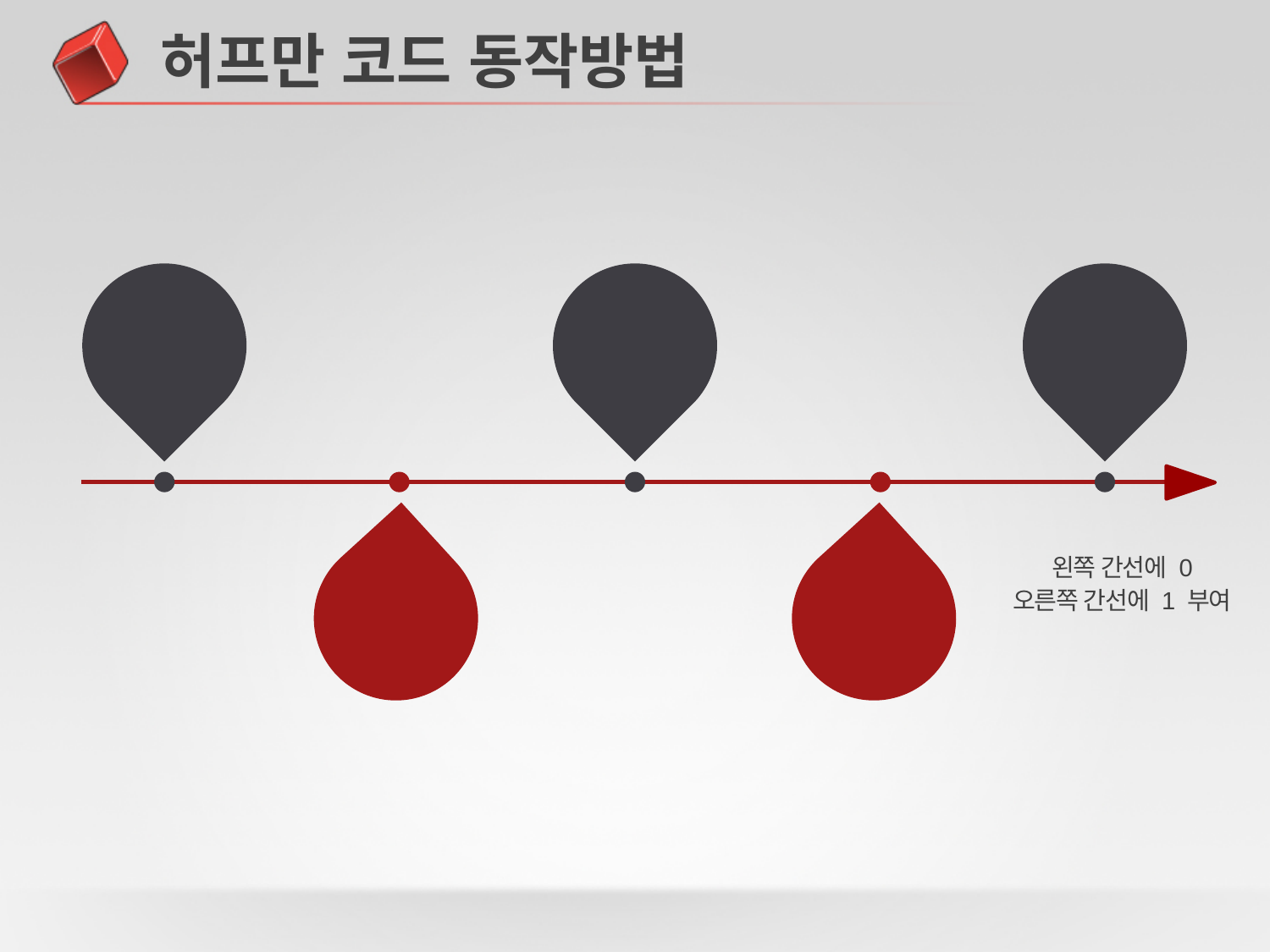

# 허프만 코드 동작방법
1-1

빈도수 검출
허프만 트리 생성
정렬 후 출력

왼쪽 간선에 0
오른쪽 간선에 1 부여

최소 힙 생성
순회하여 허프만 코드 생성